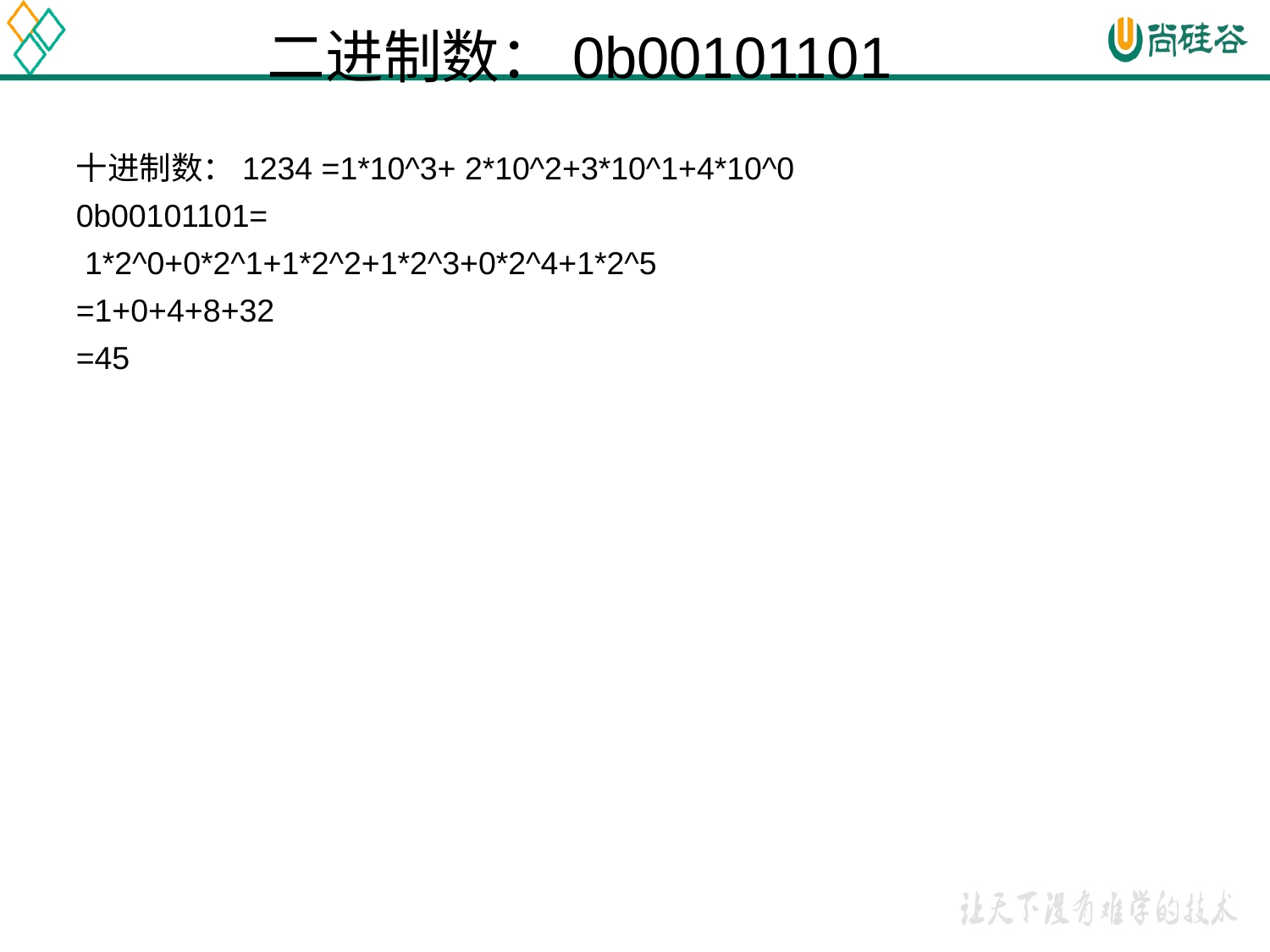

# 二进制数：0b00101101
十进制数：1234 =1*10^3+ 2*10^2+3*10^1+4*10^0
0b00101101=
 1*2^0+0*2^1+1*2^2+1*2^3+0*2^4+1*2^5
=1+0+4+8+32
=45